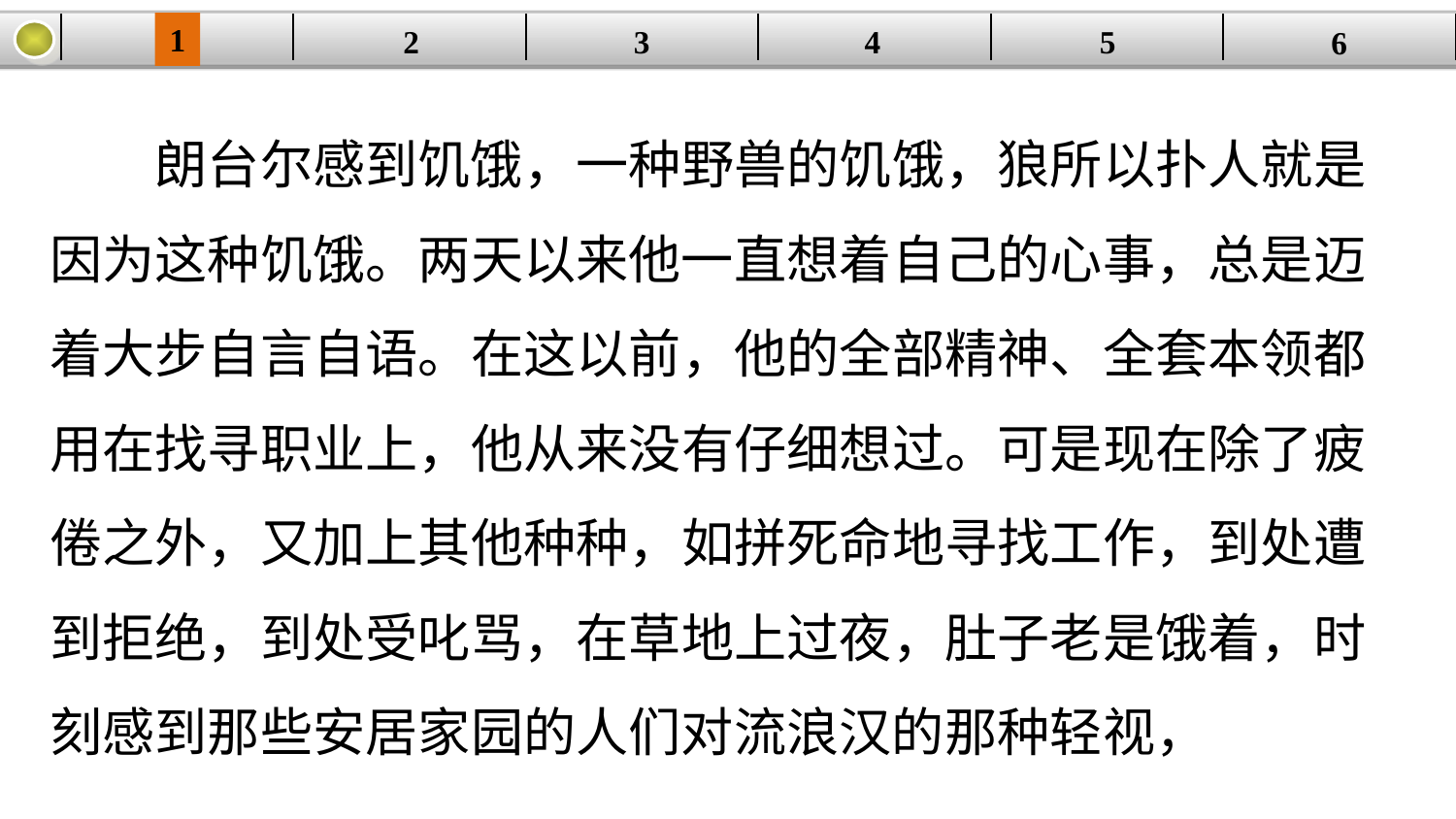

1
|  |  |  |  |  |  |
| --- | --- | --- | --- | --- | --- |
2
3
4
5
6

朗台尔感到饥饿，一种野兽的饥饿，狼所以扑人就是因为这种饥饿。两天以来他一直想着自己的心事，总是迈着大步自言自语。在这以前，他的全部精神、全套本领都用在找寻职业上，他从来没有仔细想过。可是现在除了疲倦之外，又加上其他种种，如拼死命地寻找工作，到处遭到拒绝，到处受叱骂，在草地上过夜，肚子老是饿着，时刻感到那些安居家园的人们对流浪汉的那种轻视，